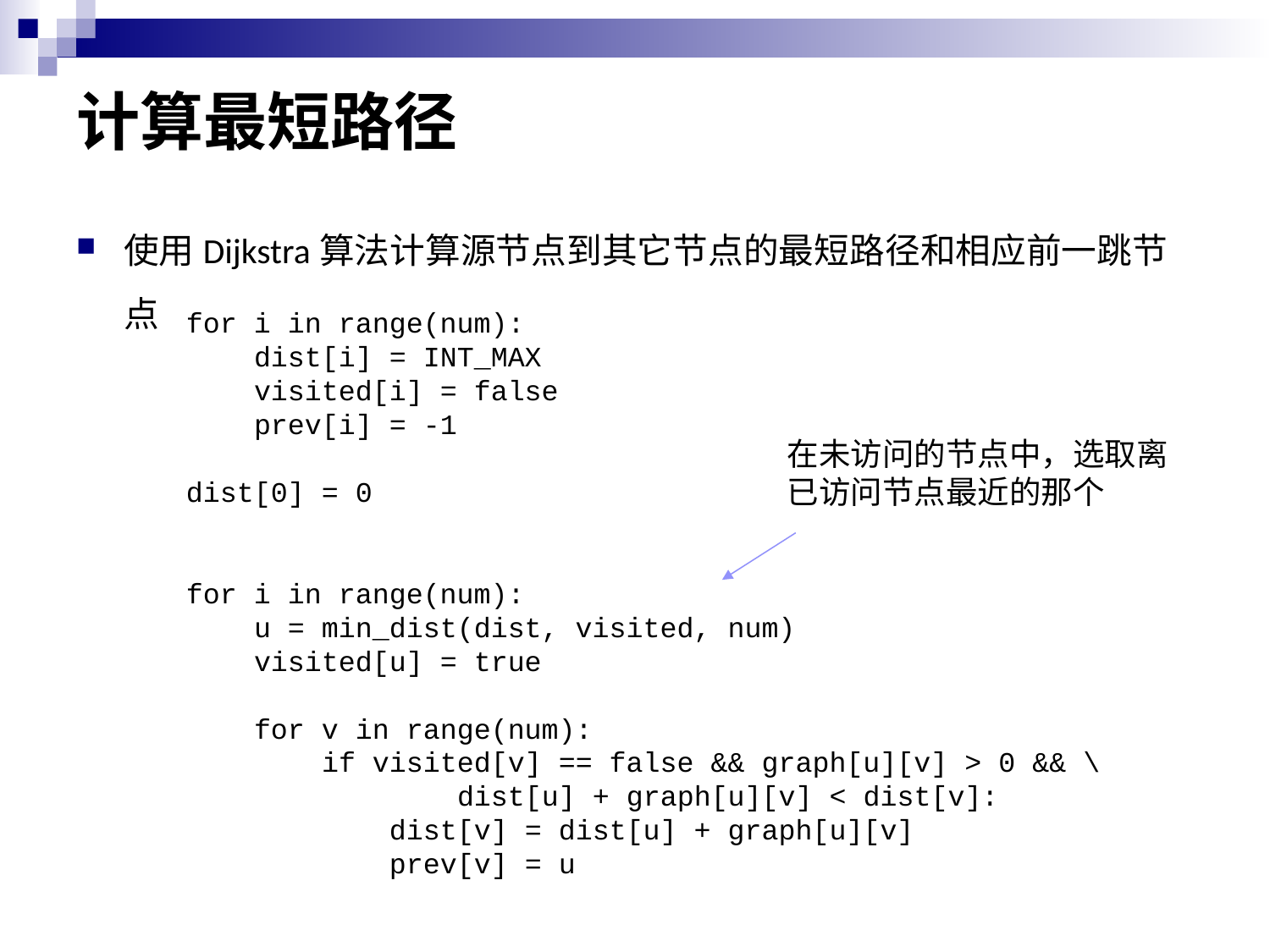

# 计算最短路径
使用Dijkstra算法计算源节点到其它节点的最短路径和相应前一跳节点
for i in range(num):
    dist[i] = INT_MAX
    visited[i] = false
    prev[i] = -1

dist[0] = 0

for i in range(num):
    u = min_dist(dist, visited, num)
    visited[u] = true

    for v in range(num):
        if visited[v] == false && graph[u][v] > 0 && \
                dist[u] + graph[u][v] < dist[v]:
            dist[v] = dist[u] + graph[u][v]
            prev[v] = u
在未访问的节点中，选取离已访问节点最近的那个
18